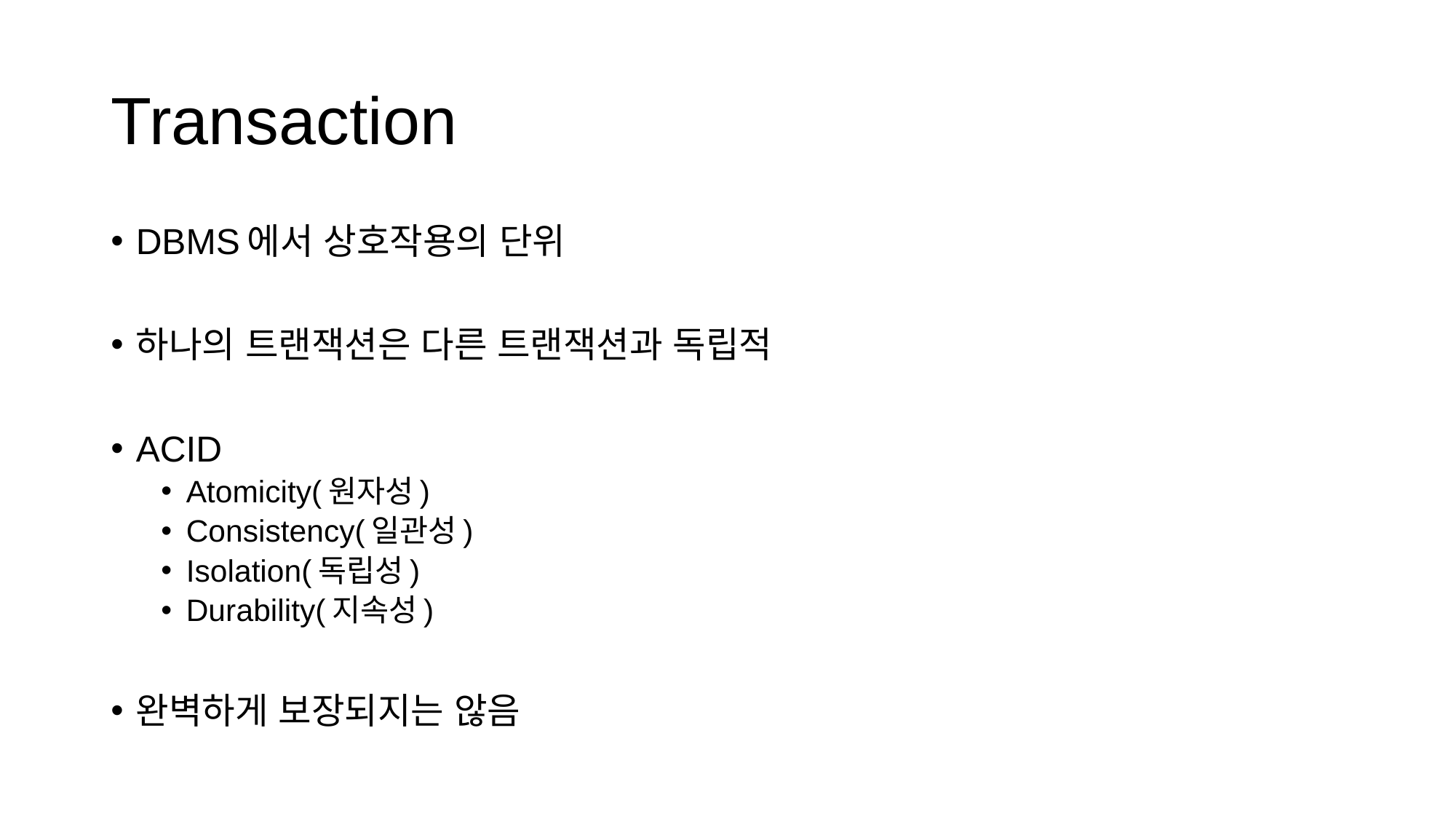

# Transaction
DBMS에서 상호작용의 단위

하나의 트랜잭션은 다른 트랜잭션과 독립적

ACID
Atomicity(원자성)
Consistency(일관성)
Isolation(독립성)
Durability(지속성)

완벽하게 보장되지는 않음